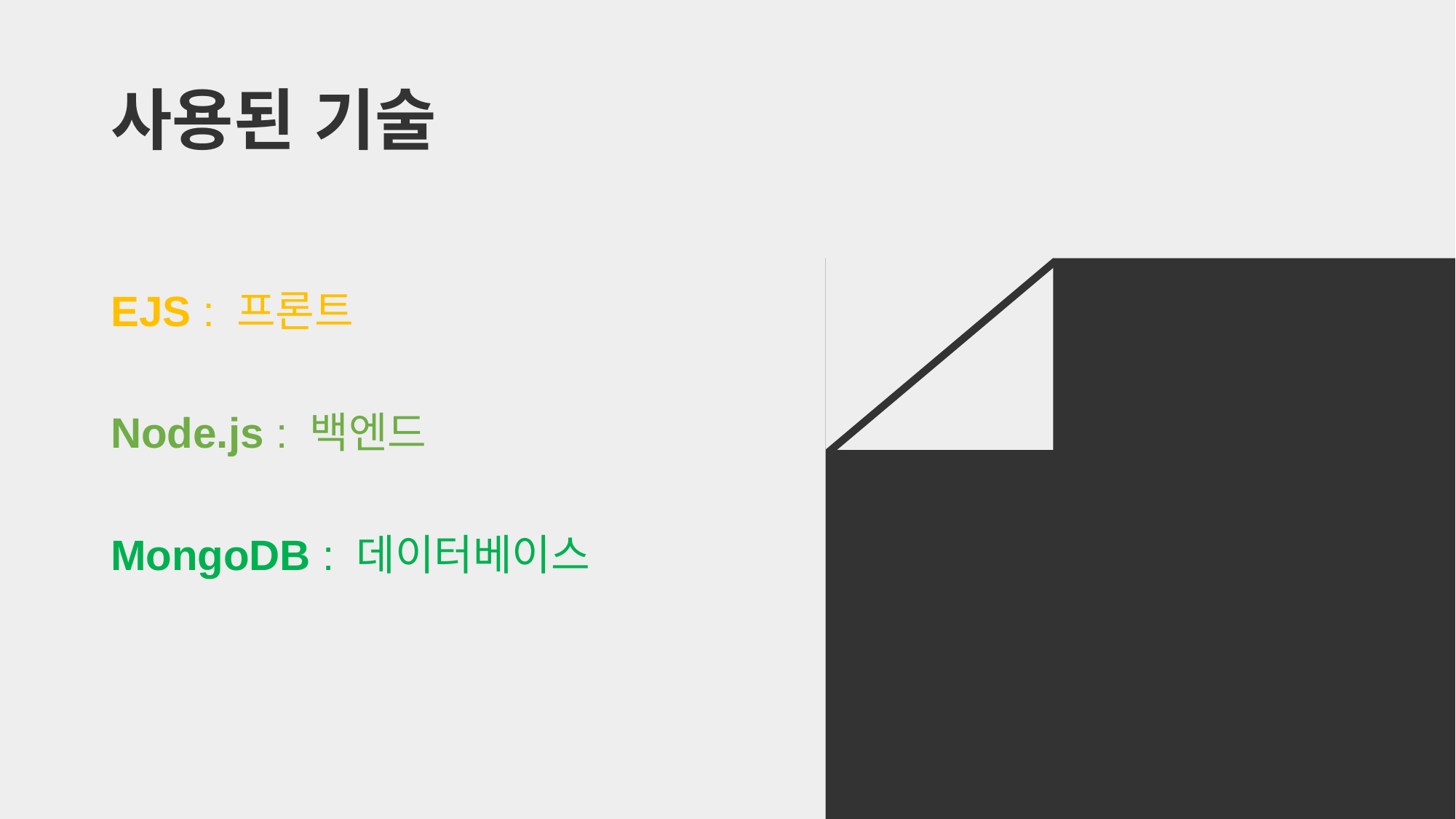

# 사용된 기술

EJS : 프론트

Node.js : 백엔드

MongoDB : 데이터베이스